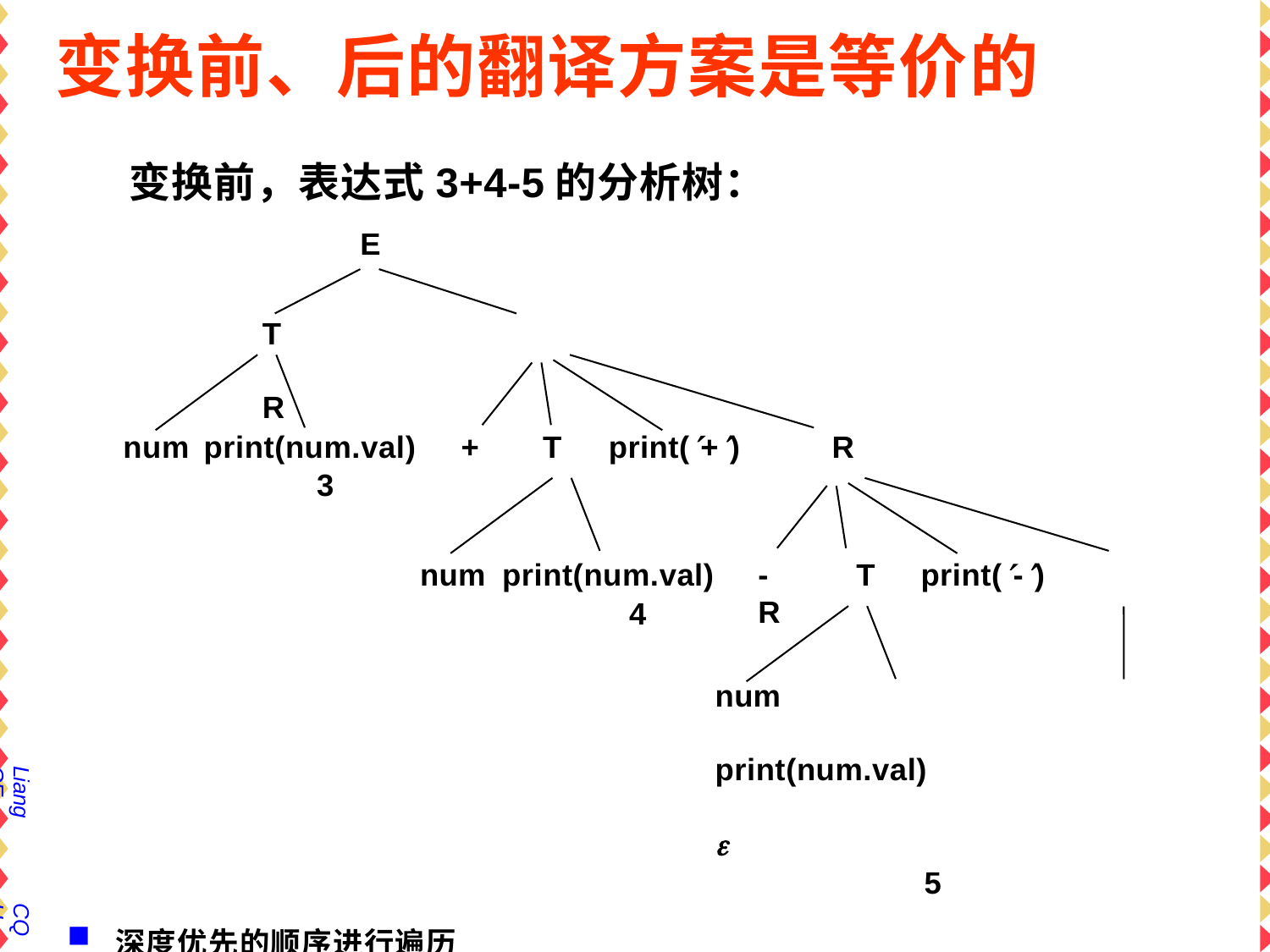

# 变换前、后的翻译方案是等价的
变换前，表达式3+4-5的分析树：
E

T	R

num	print(num.val)	+
3
T	print(′+′)
R

num	print(num.val)
4
-	T	print(′-′)	R

num	print(num.val)	ε
5
深度优先的顺序进行遍历
print(num1.val) print(num2.val) print(′+′) print(num3.val) print(′-′)
动作执行的结果是：34+5-
72
Liang GE
CQU